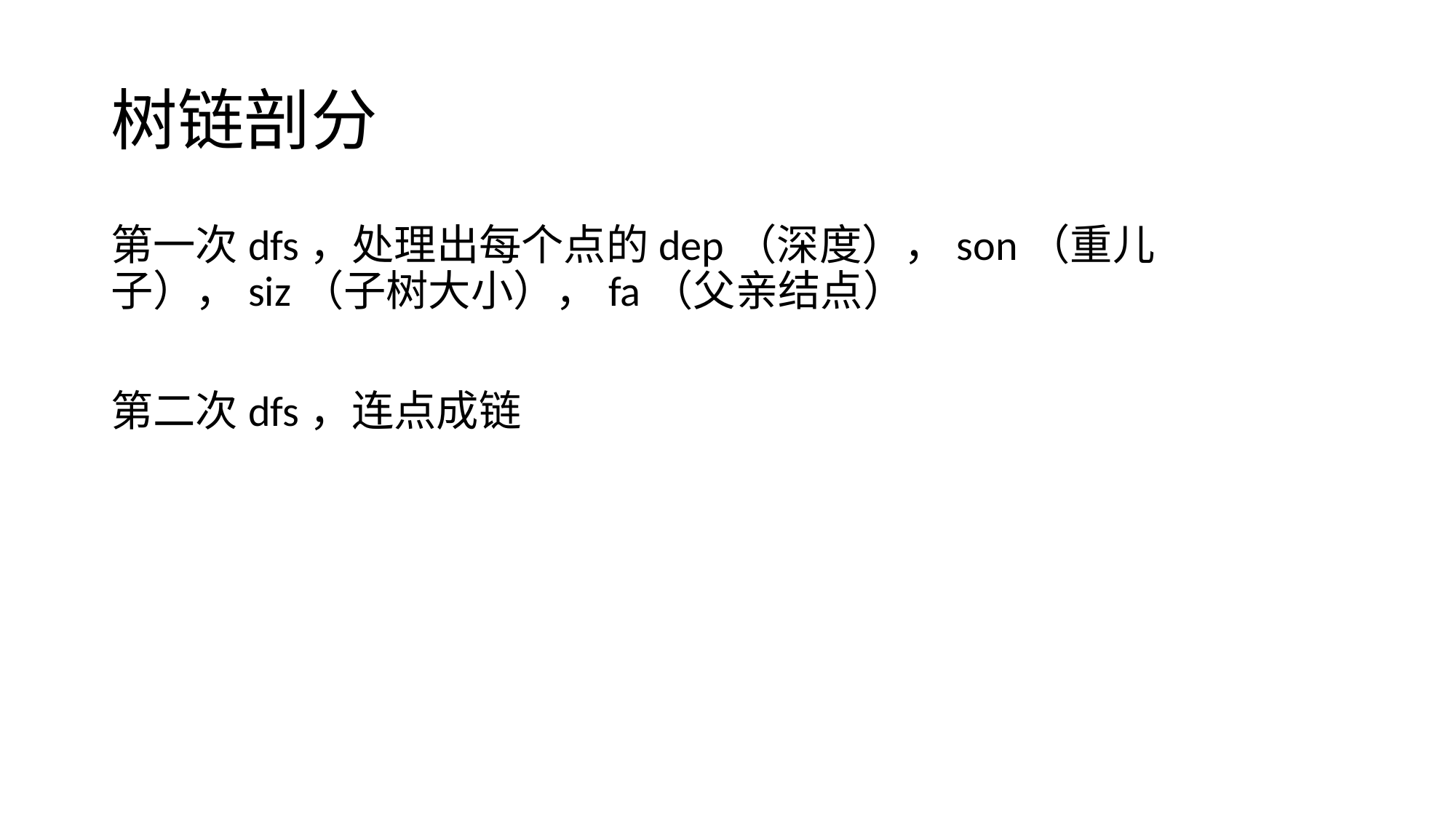

# 树链剖分
第一次dfs，处理出每个点的dep（深度），son（重儿子），siz（子树大小），fa（父亲结点）
第二次dfs，连点成链